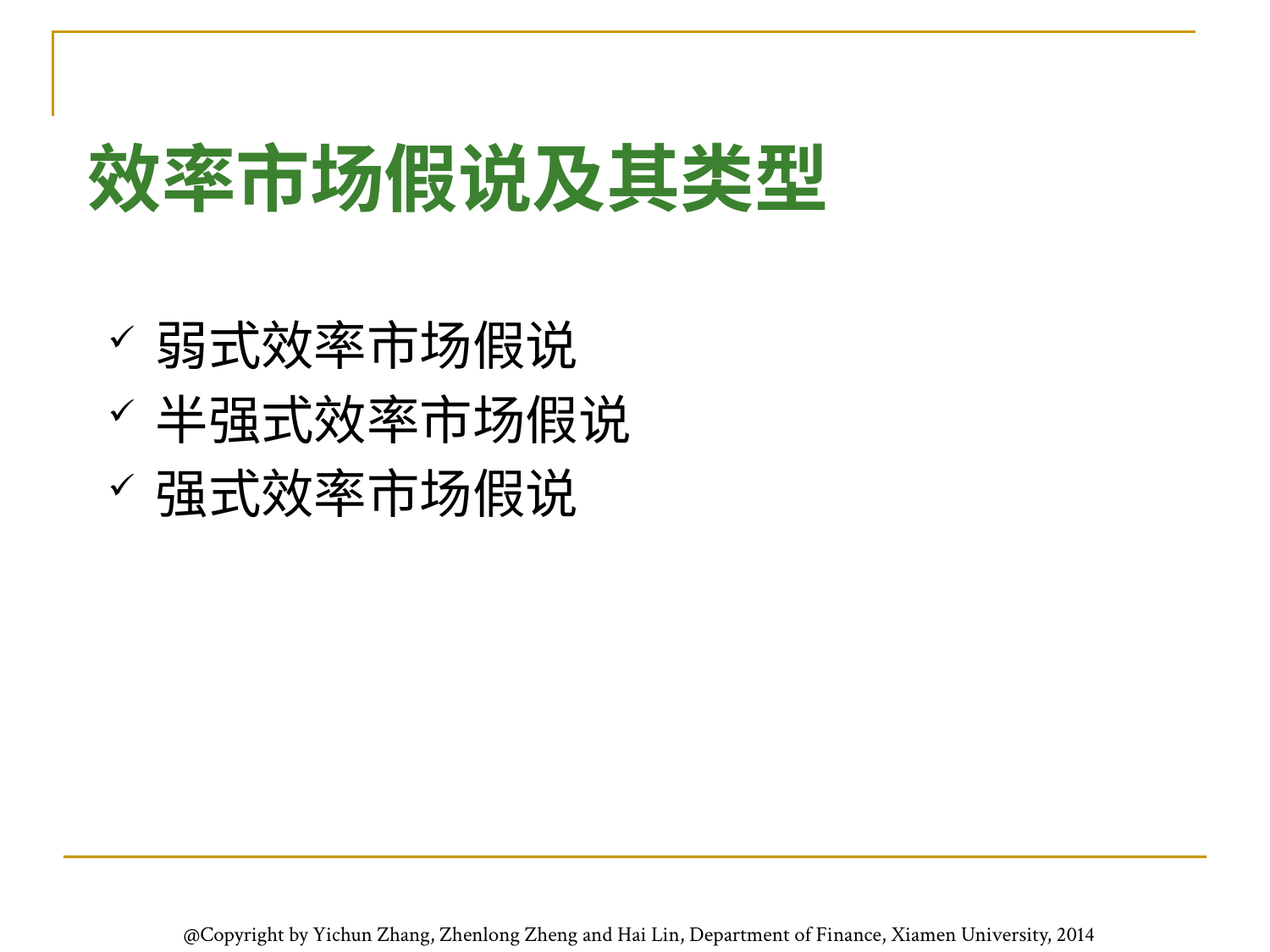

# 效率市场假说及其类型
弱式效率市场假说
半强式效率市场假说
强式效率市场假说
@Copyright by Yichun Zhang, Zhenlong Zheng and Hai Lin, Department of Finance, Xiamen University, 2014